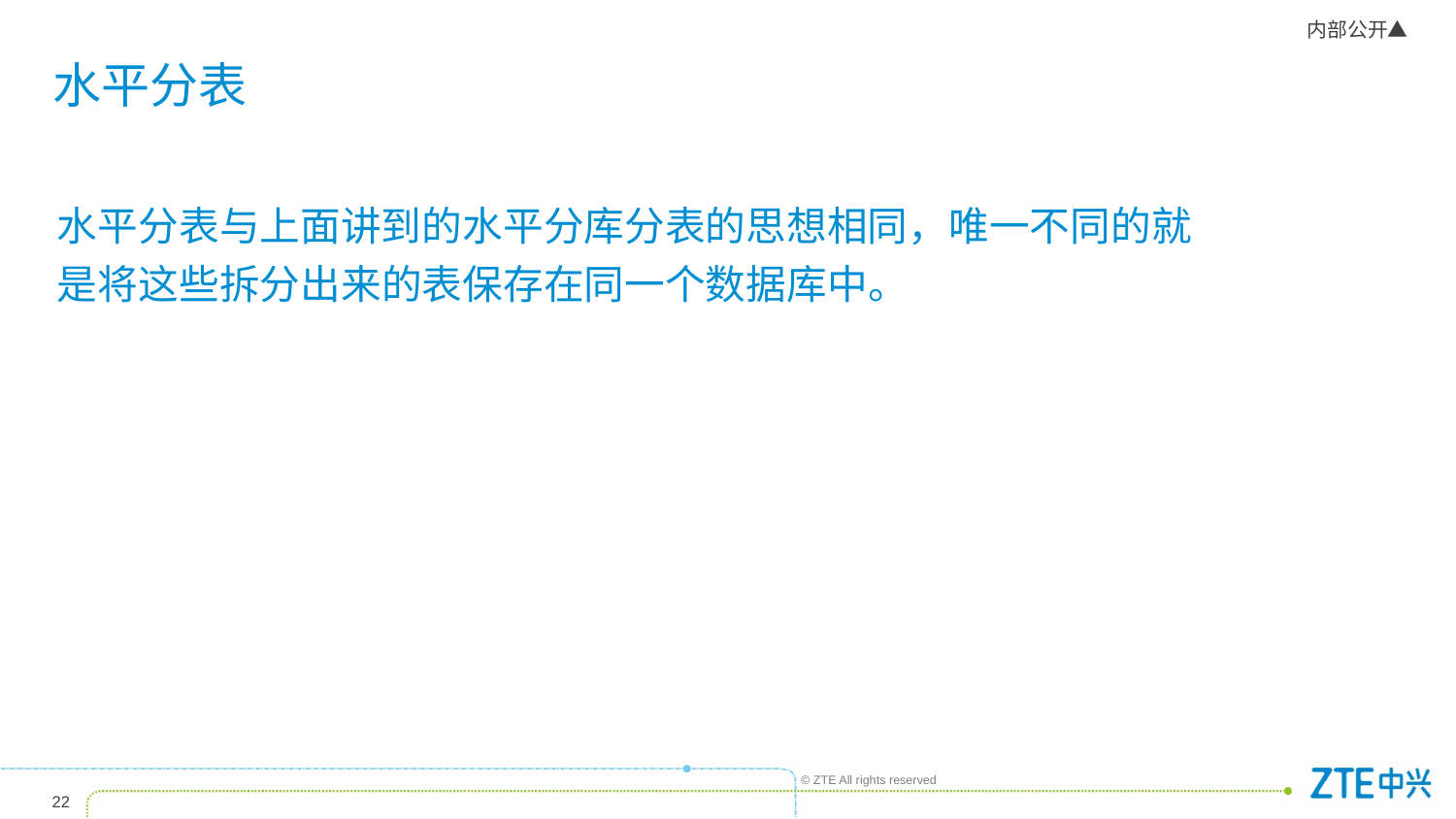

# 水平分表
水平分表与上面讲到的水平分库分表的思想相同，唯一不同的就是将这些拆分出来的表保存在同一个数据库中。